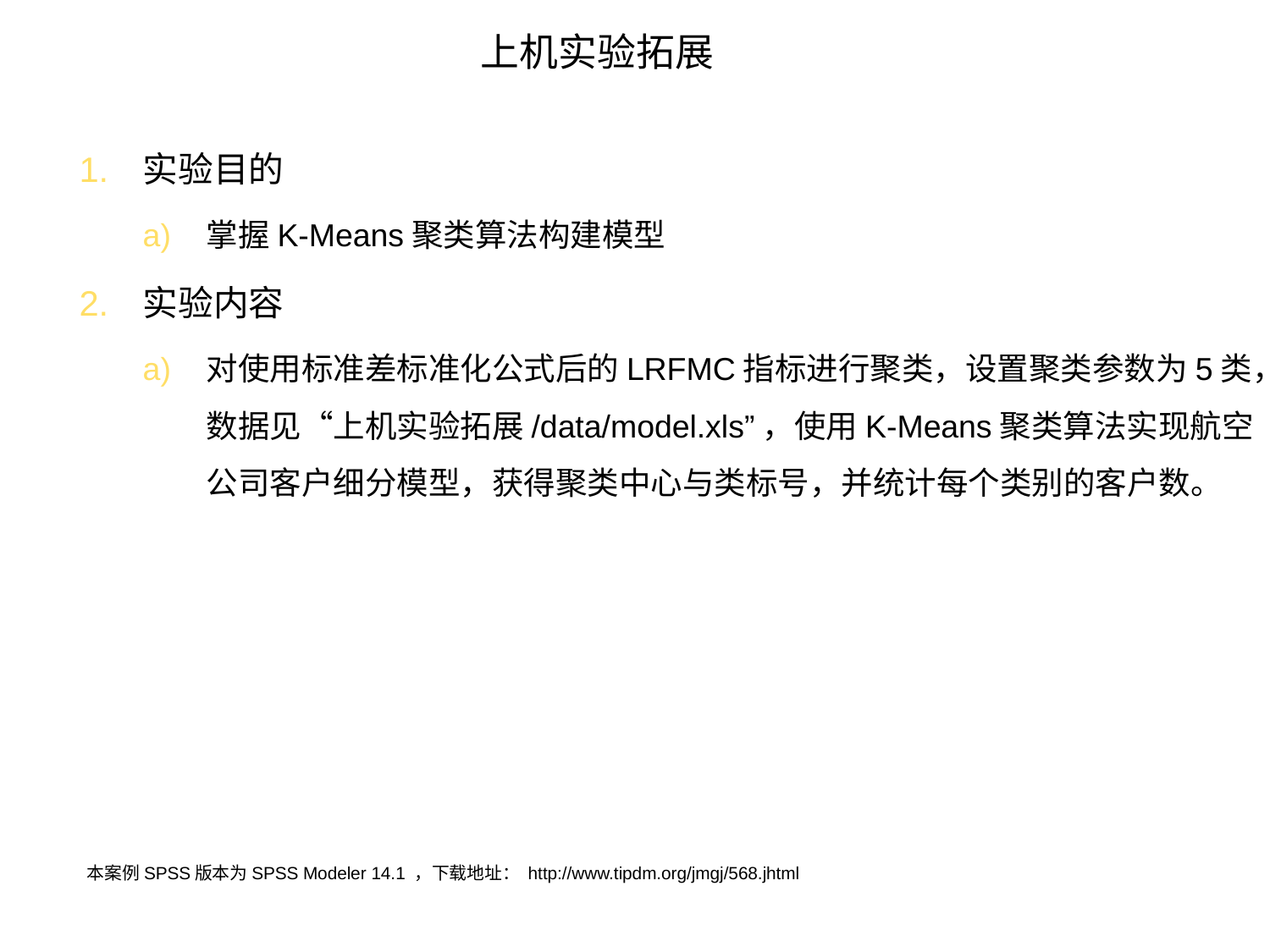

# 上机实验拓展

实验目的
掌握K-Means聚类算法构建模型
实验内容
对使用标准差标准化公式后的LRFMC指标进行聚类，设置聚类参数为5类，数据见“上机实验拓展/data/model.xls”，使用K-Means聚类算法实现航空公司客户细分模型，获得聚类中心与类标号，并统计每个类别的客户数。

本案例SPSS版本为SPSS Modeler 14.1 ，下载地址： http://www.tipdm.org/jmgj/568.jhtml